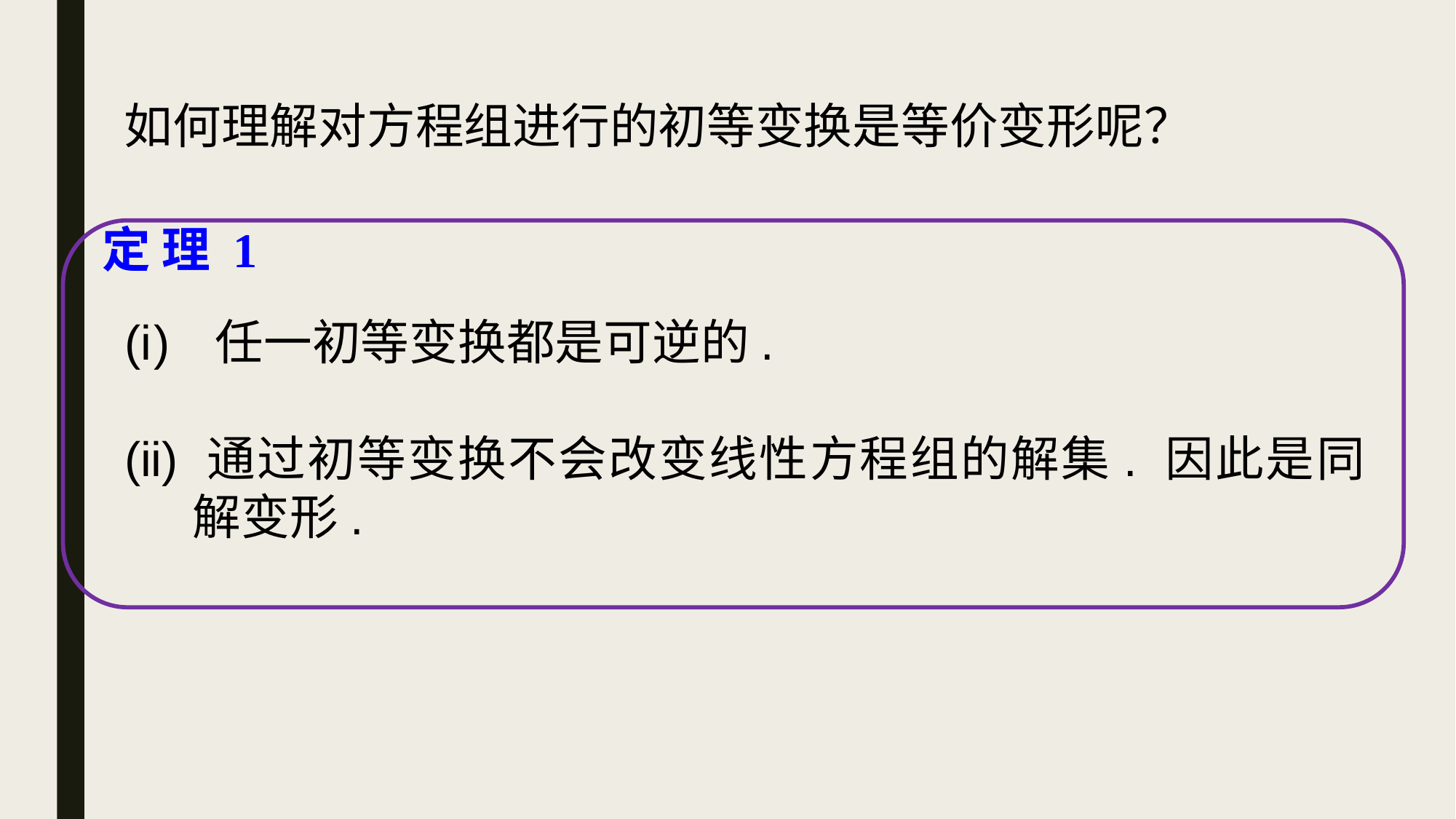

如何理解对方程组进行的初等变换是等价变形呢？

# 定 理 1
 任一初等变换都是可逆的.

(ii) 通过初等变换不会改变线性方程组的解集. 因此是同解变形.